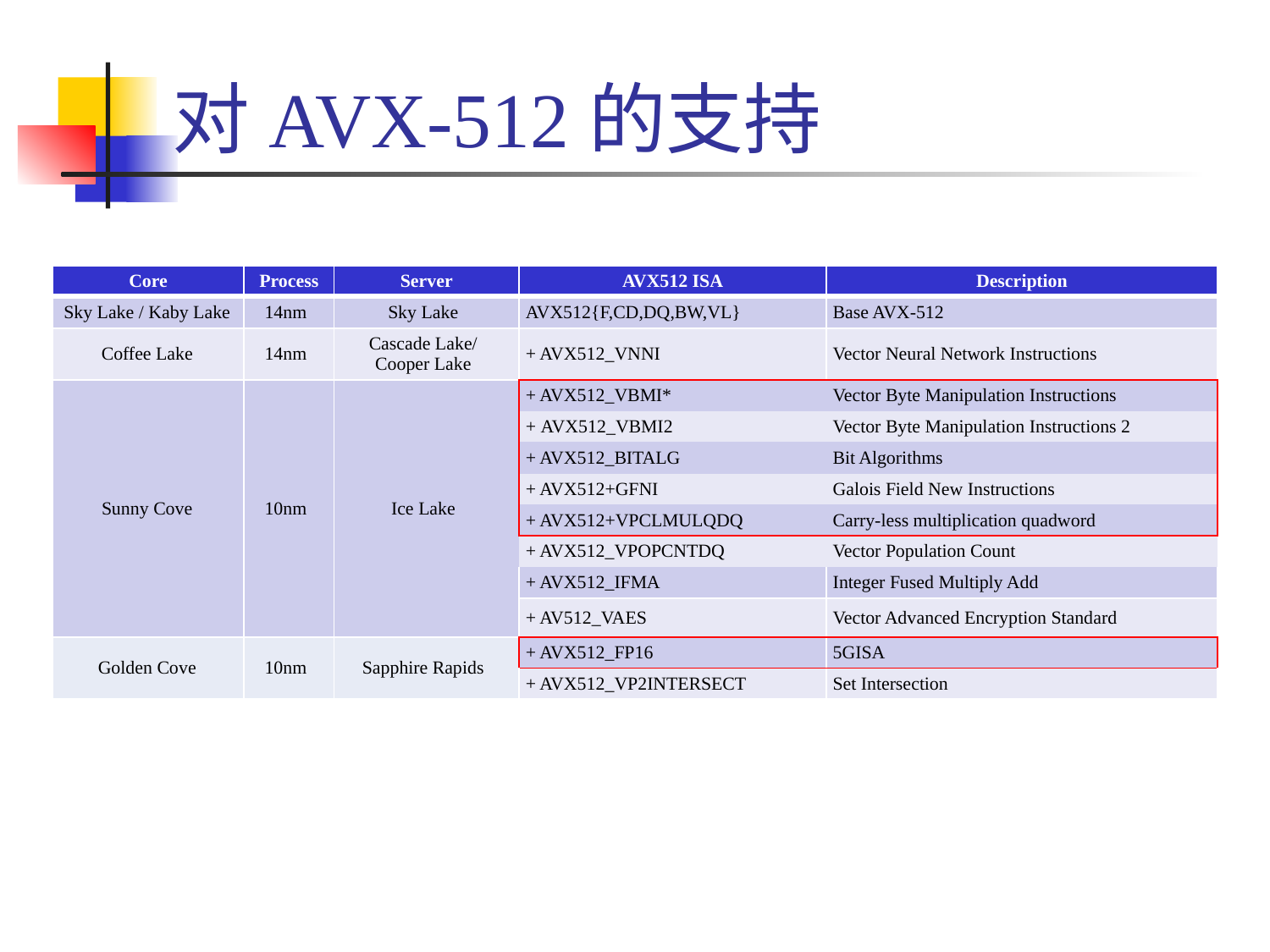

# 对AVX-512的支持

| Core | Process | Server | AVX512 ISA | Description |
| --- | --- | --- | --- | --- |
| Sky Lake / Kaby Lake | 14nm | Sky Lake | AVX512{F,CD,DQ,BW,VL} | Base AVX-512 |
| Coffee Lake | 14nm | Cascade Lake/ Cooper Lake | + AVX512\_VNNI | Vector Neural Network Instructions |
| Sunny Cove | 10nm | Ice Lake | + AVX512\_VBMI\* | Vector Byte Manipulation Instructions |
|  |  |  | + AVX512\_VBMI2 | Vector Byte Manipulation Instructions 2 |
|  |  |  | + AVX512\_BITALG | Bit Algorithms |
|  |  |  | + AVX512+GFNI | Galois Field New Instructions |
|  |  |  | + AVX512+VPCLMULQDQ | Carry-less multiplication quadword |
|  |  |  | + AVX512\_VPOPCNTDQ | Vector Population Count |
|  |  |  | + AVX512\_IFMA | Integer Fused Multiply Add |
|  |  |  | + AV512\_VAES | Vector Advanced Encryption Standard |
| Golden Cove | 10nm | Sapphire Rapids | + AVX512\_FP16 | 5GISA |
|  |  |  | + AVX512\_VP2INTERSECT | Set Intersection |